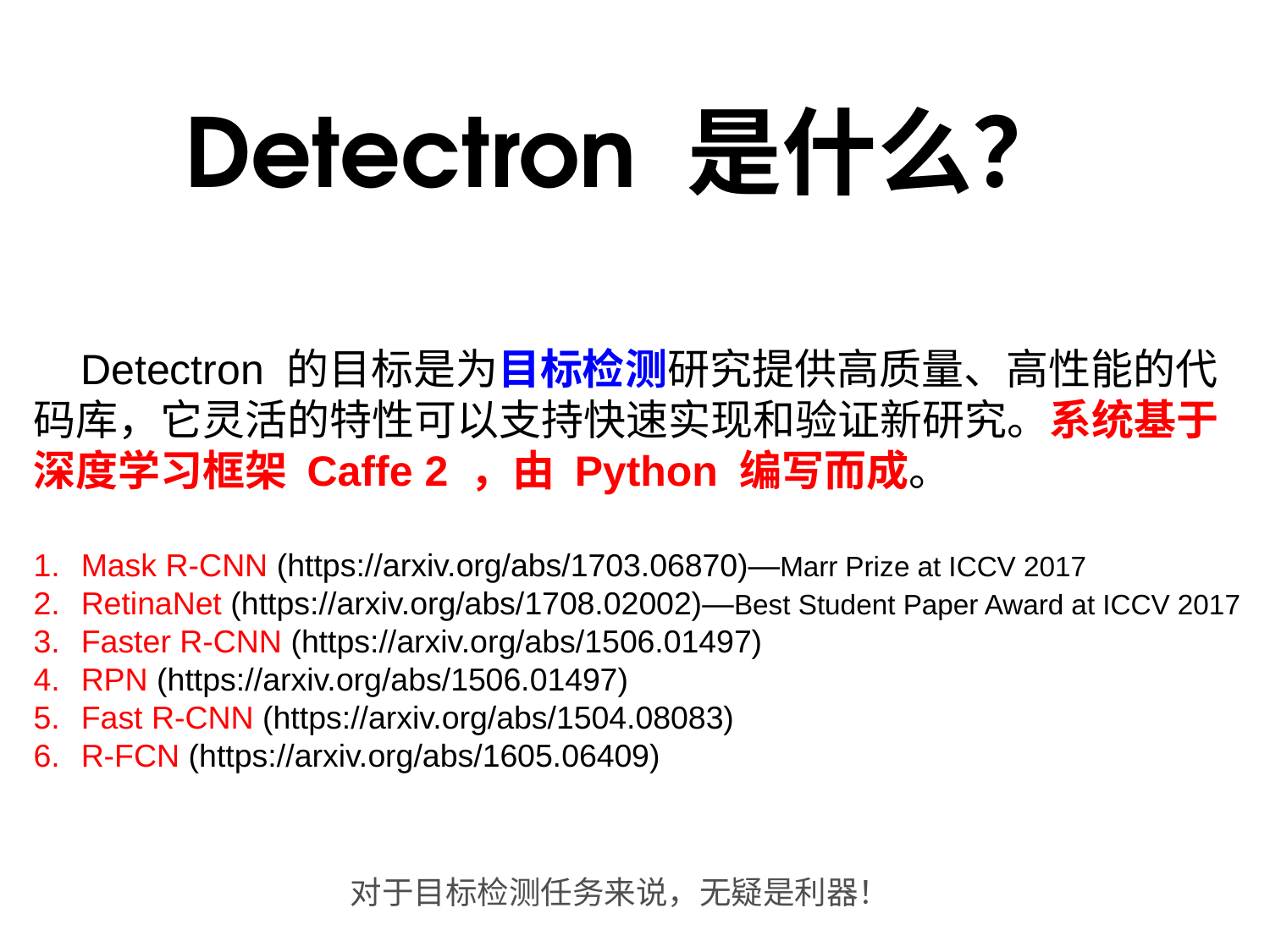

# Detectron 是什么？
    Detectron 的目标是为目标检测研究提供高质量、高性能的代码库，它灵活的特性可以支持快速实现和验证新研究。系统基于深度学习框架 Caffe 2 ，由 Python 编写而成。

Mask R-CNN (https://arxiv.org/abs/1703.06870)—Marr Prize at ICCV 2017
RetinaNet (https://arxiv.org/abs/1708.02002)—Best Student Paper Award at ICCV 2017
Faster R-CNN (https://arxiv.org/abs/1506.01497)
RPN (https://arxiv.org/abs/1506.01497)
Fast R-CNN (https://arxiv.org/abs/1504.08083)
R-FCN (https://arxiv.org/abs/1605.06409)
对于目标检测任务来说，无疑是利器！